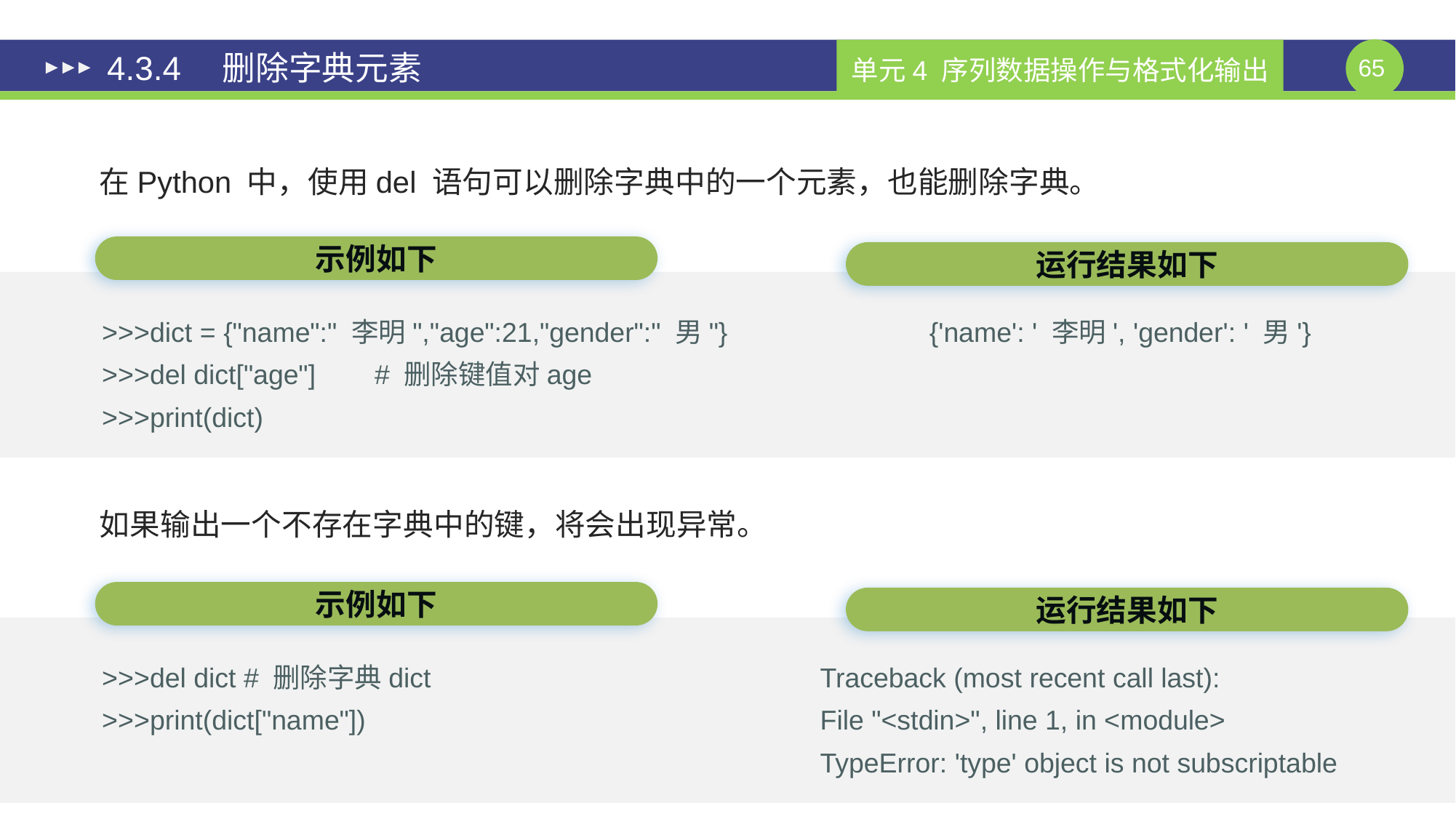

# 4.3.4　删除字典元素
在Python 中，使用del 语句可以删除字典中的一个元素，也能删除字典。
示例如下
运行结果如下

{'name': ' 李明', 'gender': ' 男'}
>>>dict = {"name":" 李明","age":21,"gender":" 男"}
>>>del dict["age"] 	# 删除键值对age
>>>print(dict)
如果输出一个不存在字典中的键，将会出现异常。
示例如下
运行结果如下

Traceback (most recent call last):
File "<stdin>", line 1, in <module>
TypeError: 'type' object is not subscriptable
>>>del dict # 删除字典dict
>>>print(dict["name"])